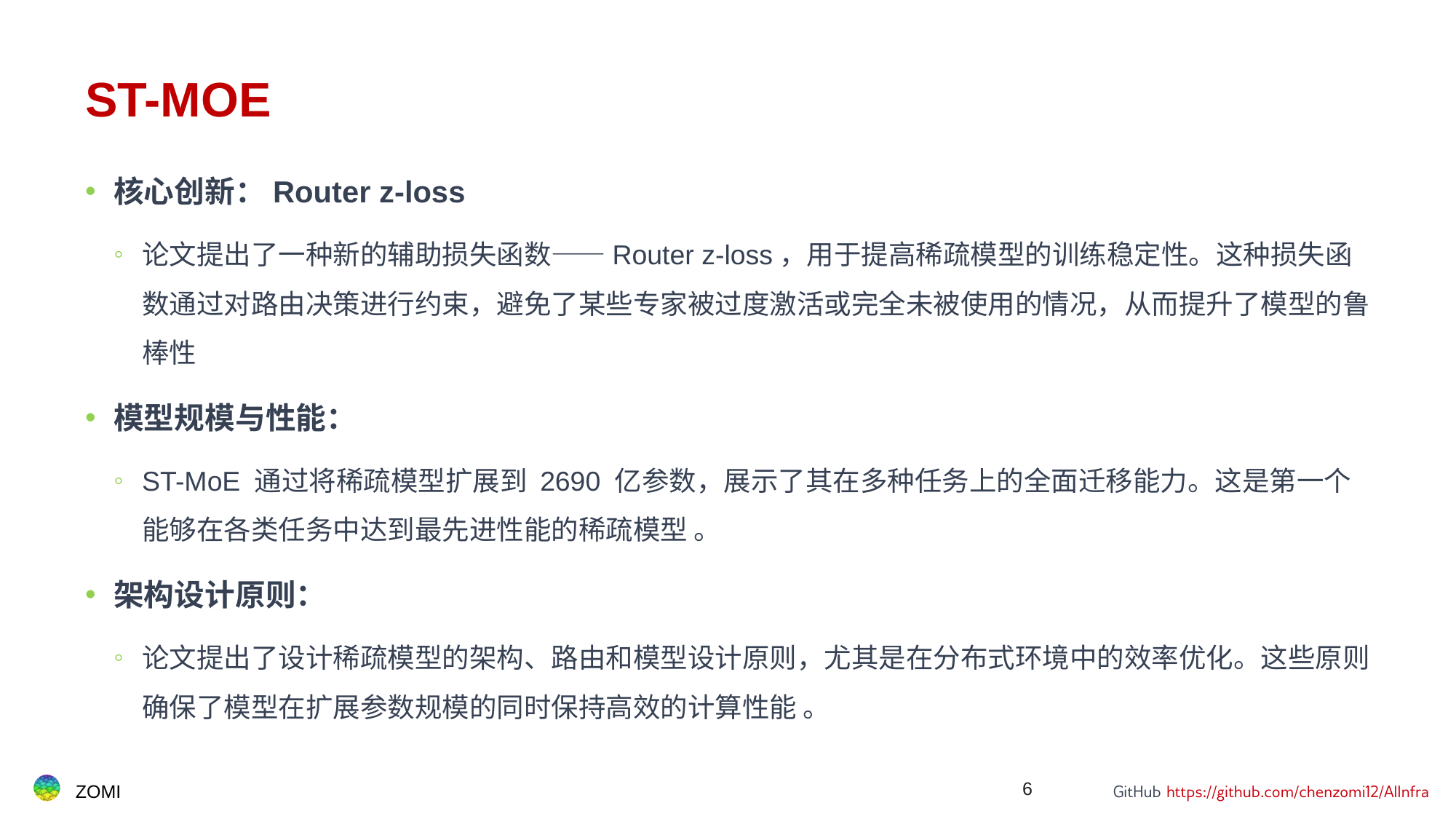

# ST-MOE
核心创新：Router z-loss
论文提出了一种新的辅助损失函数——Router z-loss，用于提高稀疏模型的训练稳定性。这种损失函数通过对路由决策进行约束，避免了某些专家被过度激活或完全未被使用的情况，从而提升了模型的鲁棒性
模型规模与性能：
ST-MoE 通过将稀疏模型扩展到 2690 亿参数，展示了其在多种任务上的全面迁移能力。这是第一个能够在各类任务中达到最先进性能的稀疏模型 。
架构设计原则：
论文提出了设计稀疏模型的架构、路由和模型设计原则，尤其是在分布式环境中的效率优化。这些原则确保了模型在扩展参数规模的同时保持高效的计算性能 。